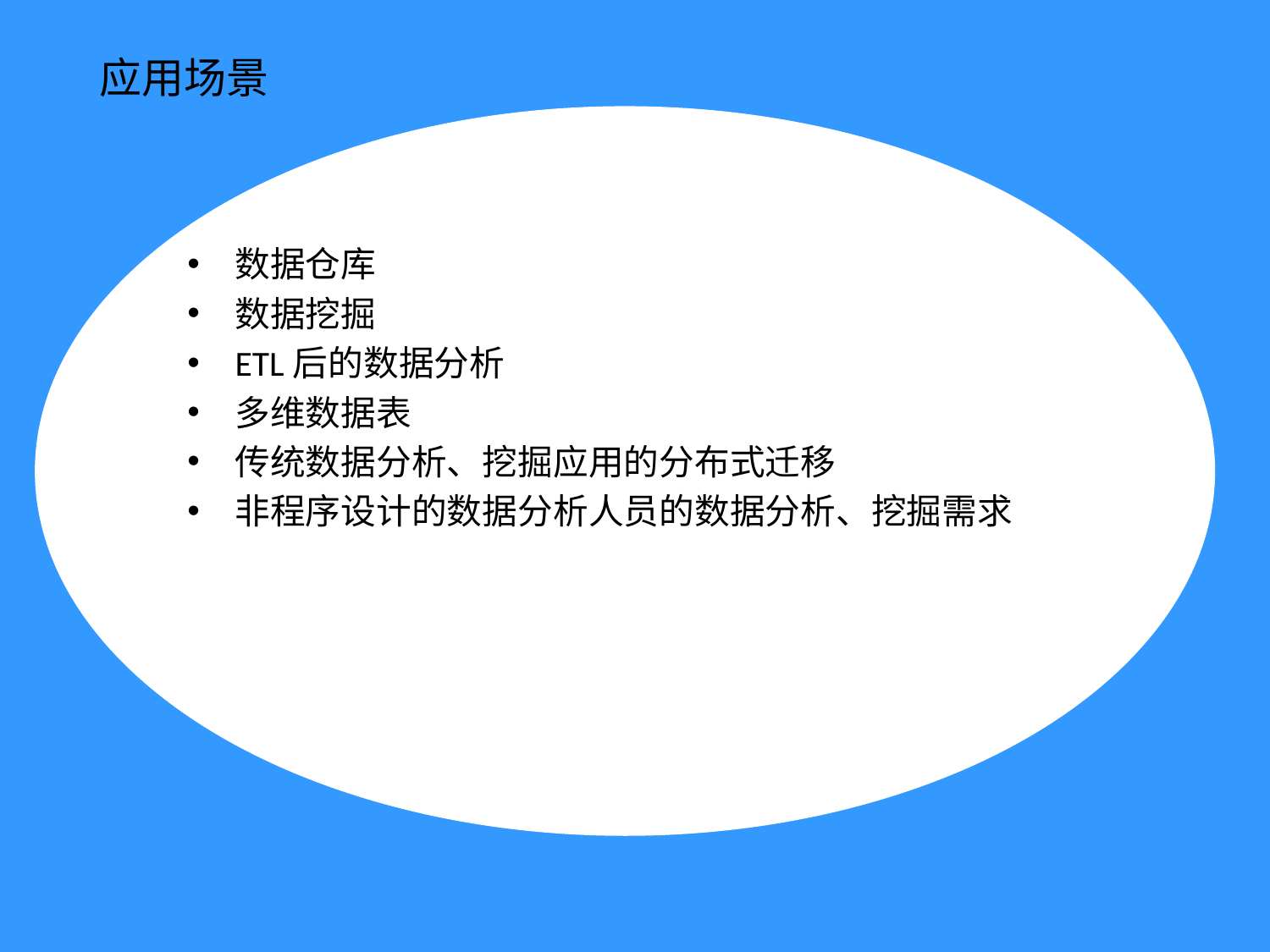

# 应用场景
数据仓库
数据挖掘
ETL后的数据分析
多维数据表
传统数据分析、挖掘应用的分布式迁移
非程序设计的数据分析人员的数据分析、挖掘需求